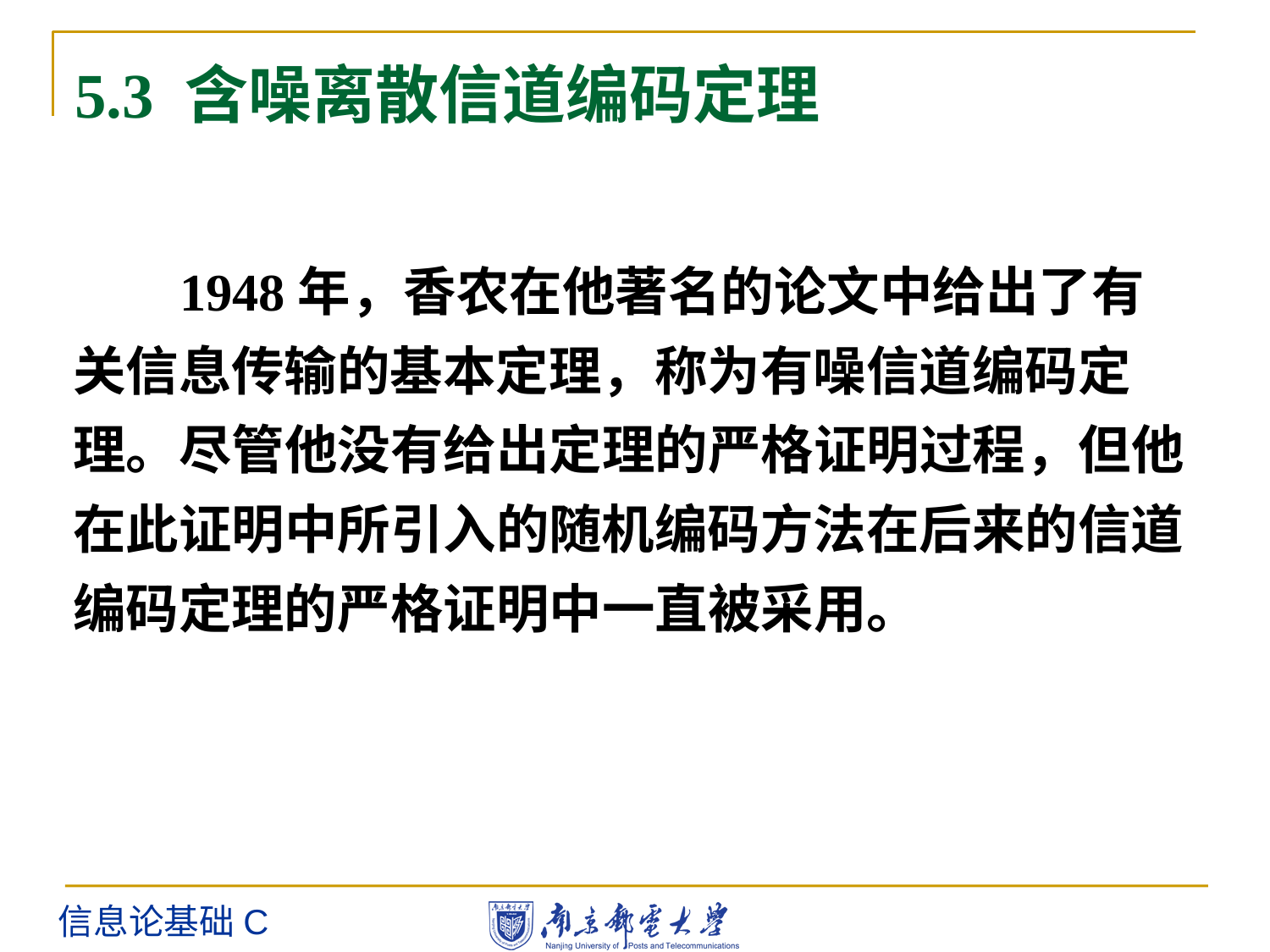

# 5.3 含噪离散信道编码定理
        1948年，香农在他著名的论文中给出了有关信息传输的基本定理，称为有噪信道编码定理。尽管他没有给出定理的严格证明过程，但他在此证明中所引入的随机编码方法在后来的信道编码定理的严格证明中一直被采用。

21